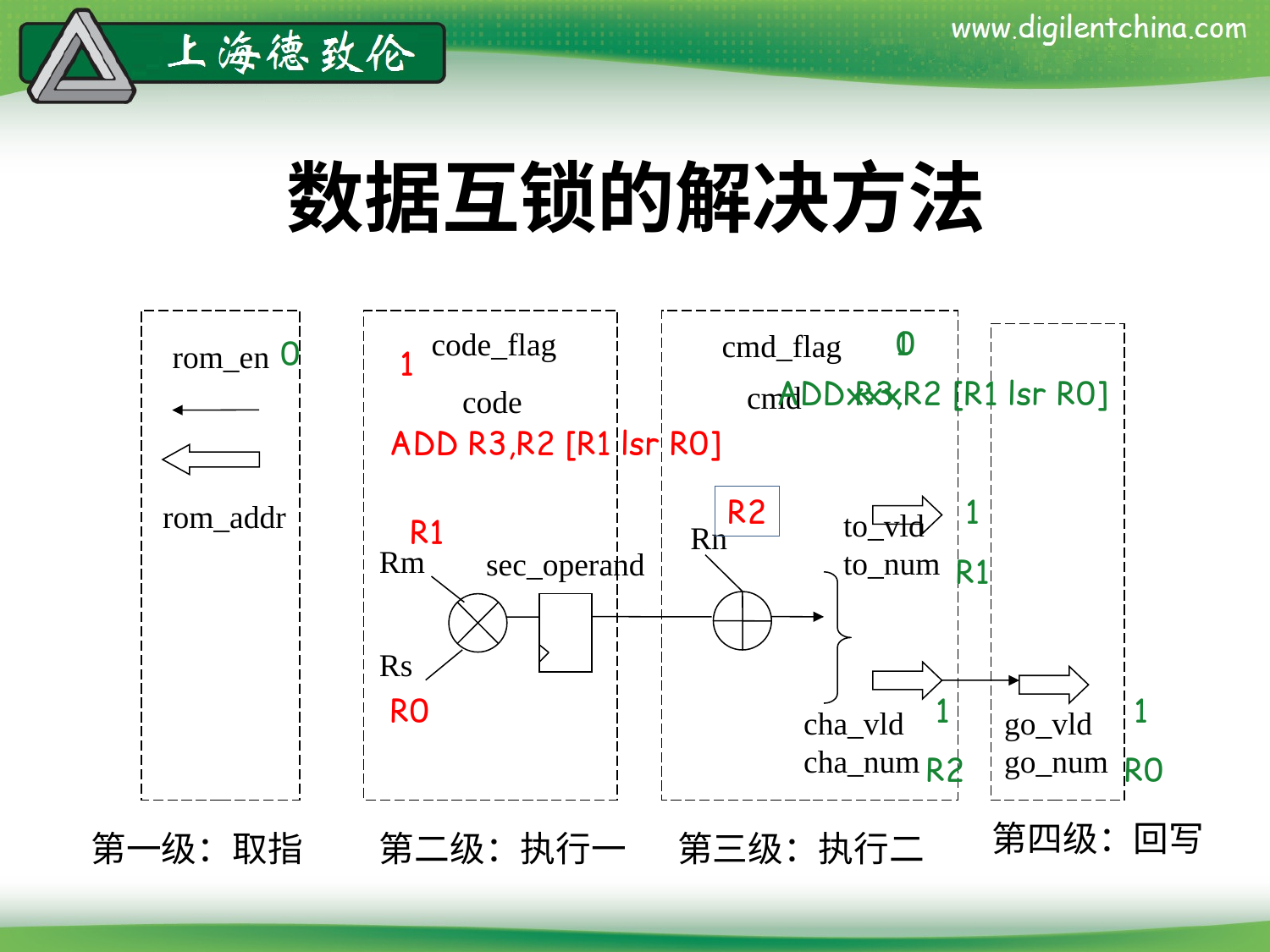

# 数据互锁的解决方法

code_flag

cmd_flag
rom_en
cmd
code

rom_addr

to_vld
to_num
Rn
Rm
sec_operand

Rs

cha_vld
cha_num
go_vld
go_num
第四级：回写
第一级：取指
第二级：执行一
第三级：执行二
1
0
0
1
ADD R3,R2 [R1 lsr R0]
xxx
ADD R3,R2 [R1 lsr R0]
R2
1
R1
R1
R0
1
1
R2
R0